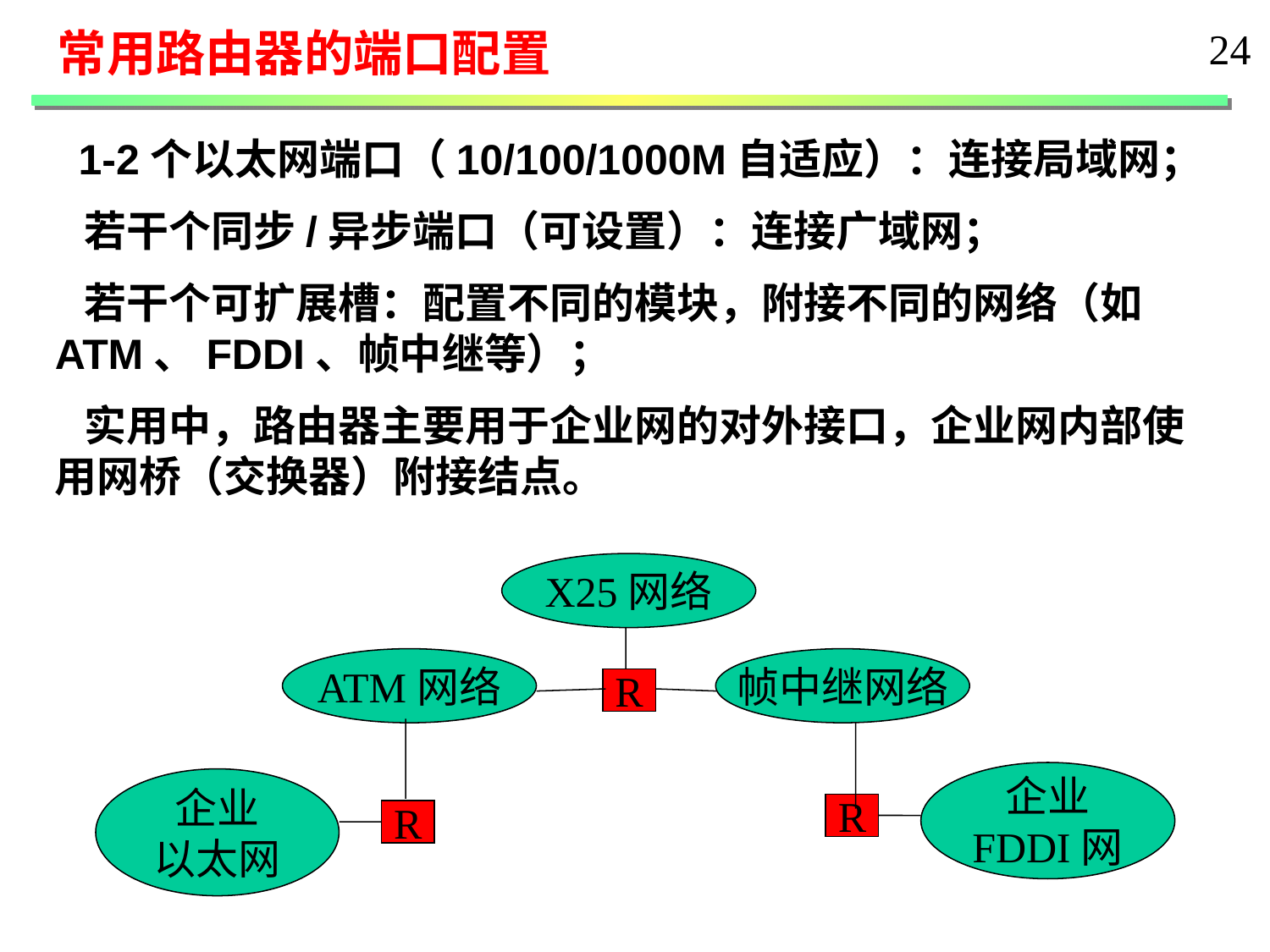

常用路由器的端口配置
24

  1-2个以太网端口（10/100/1000M自适应）：连接局域网；

  若干个同步/异步端口（可设置）：连接广域网；

  若干个可扩展槽：配置不同的模块，附接不同的网络（如ATM、FDDI、帧中继等）；

  实用中，路由器主要用于企业网的对外接口，企业网内部使用网桥（交换器）附接结点。
X25网络

ATM网络
帧中继网络
R

企业
FDDI网
企业
以太网
R
R